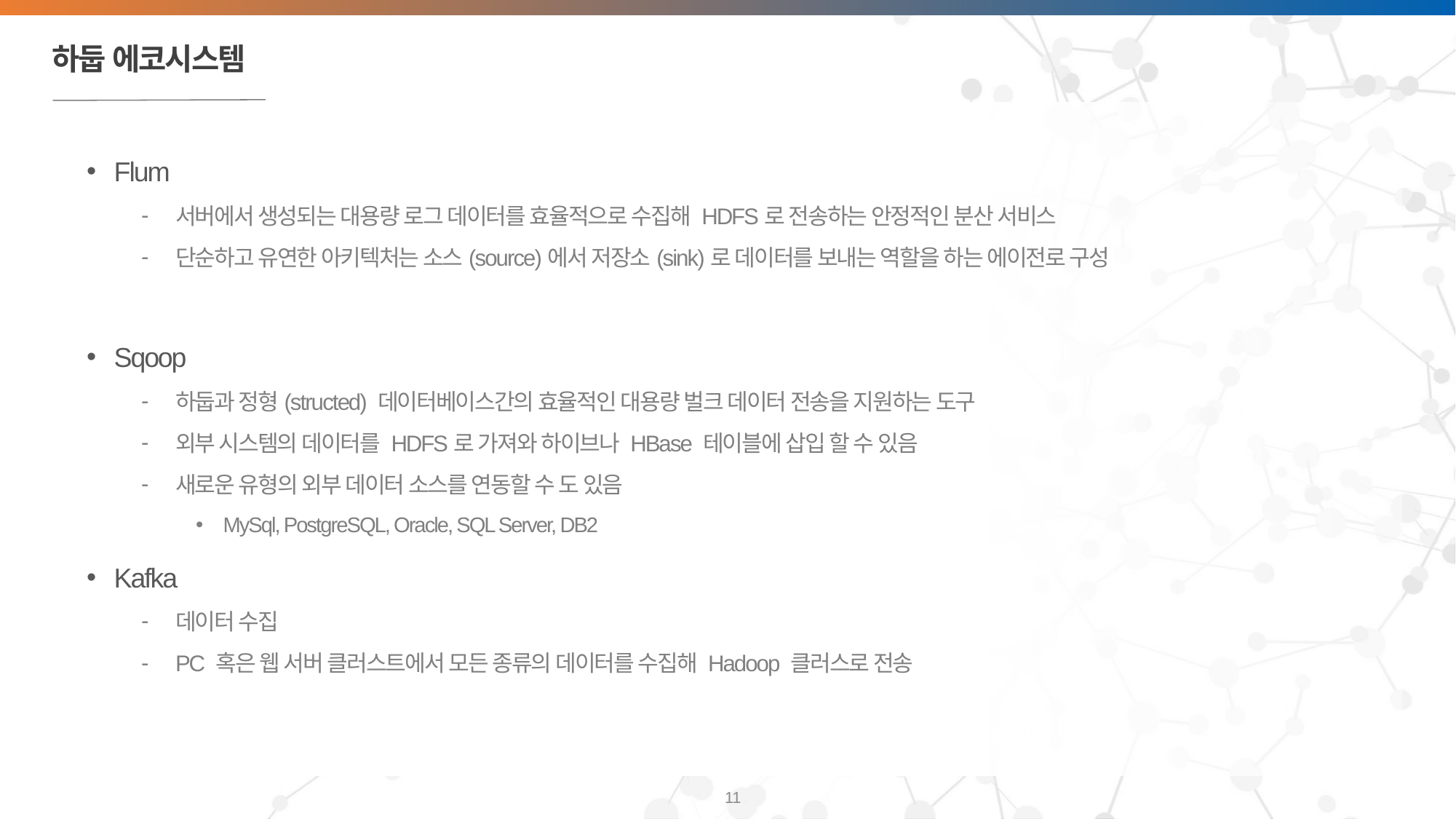

# 하둡 에코시스템

Flum
서버에서 생성되는 대용량 로그 데이터를 효율적으로 수집해 HDFS로 전송하는 안정적인 분산 서비스
단순하고 유연한 아키텍처는 소스(source)에서 저장소(sink)로 데이터를 보내는 역할을 하는 에이전로 구성

Sqoop
하둡과 정형(structed) 데이터베이스간의 효율적인 대용량 벌크 데이터 전송을 지원하는 도구
외부 시스템의 데이터를 HDFS로 가져와 하이브나 HBase 테이블에 삽입 할 수 있음
새로운 유형의 외부 데이터 소스를 연동할 수 도 있음
MySql, PostgreSQL, Oracle, SQL Server, DB2
Kafka
데이터 수집
PC 혹은 웹 서버 클러스트에서 모든 종류의 데이터를 수집해 Hadoop 클러스로 전송

11